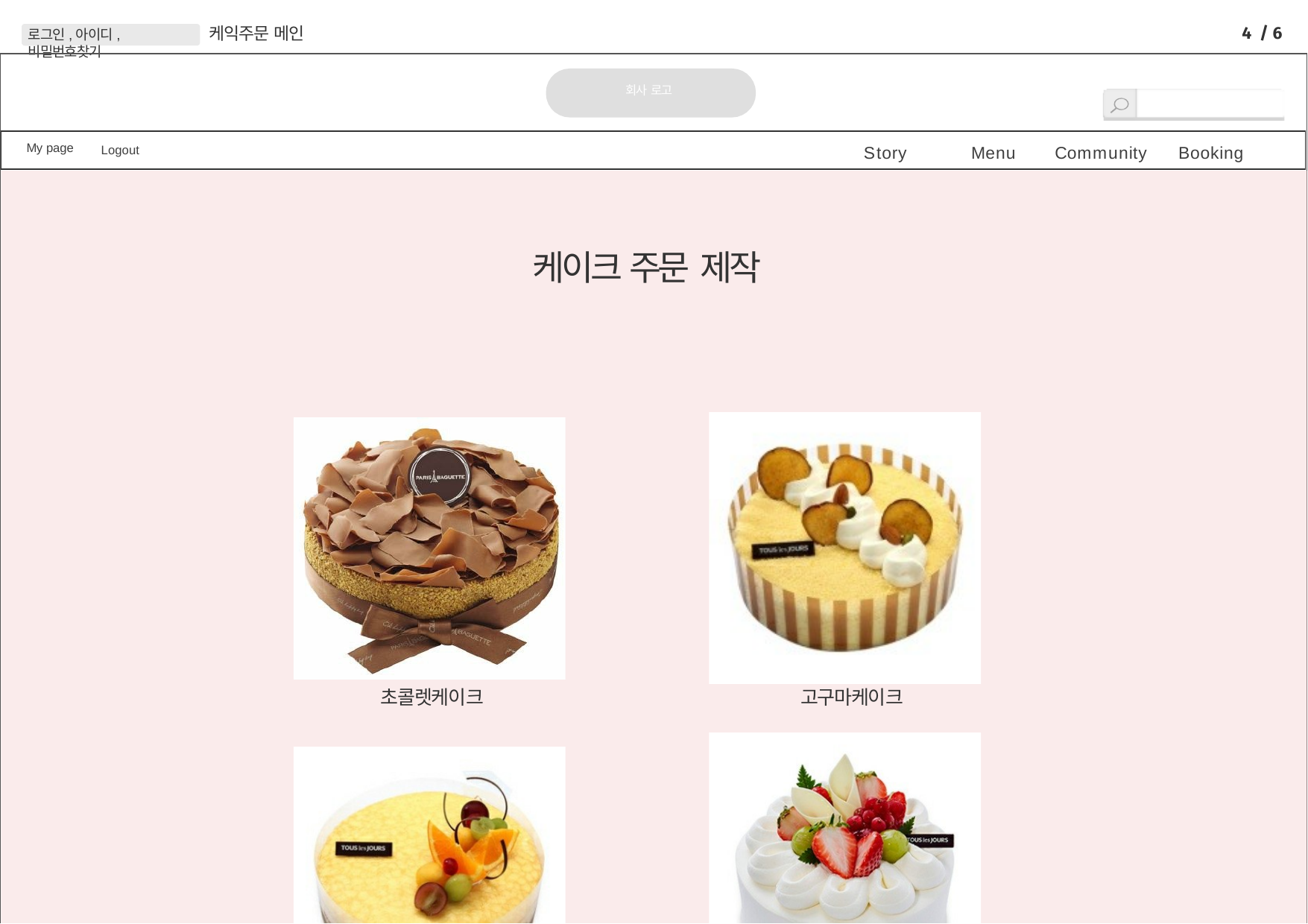

4 / 6
케익주문 메인

로그인,아이디,비밀번호찾기

회사 로고

My page
Story
Menu
Community
Booking
Logout

케이크 주문 제작

초콜렛케이크
고구마케이크